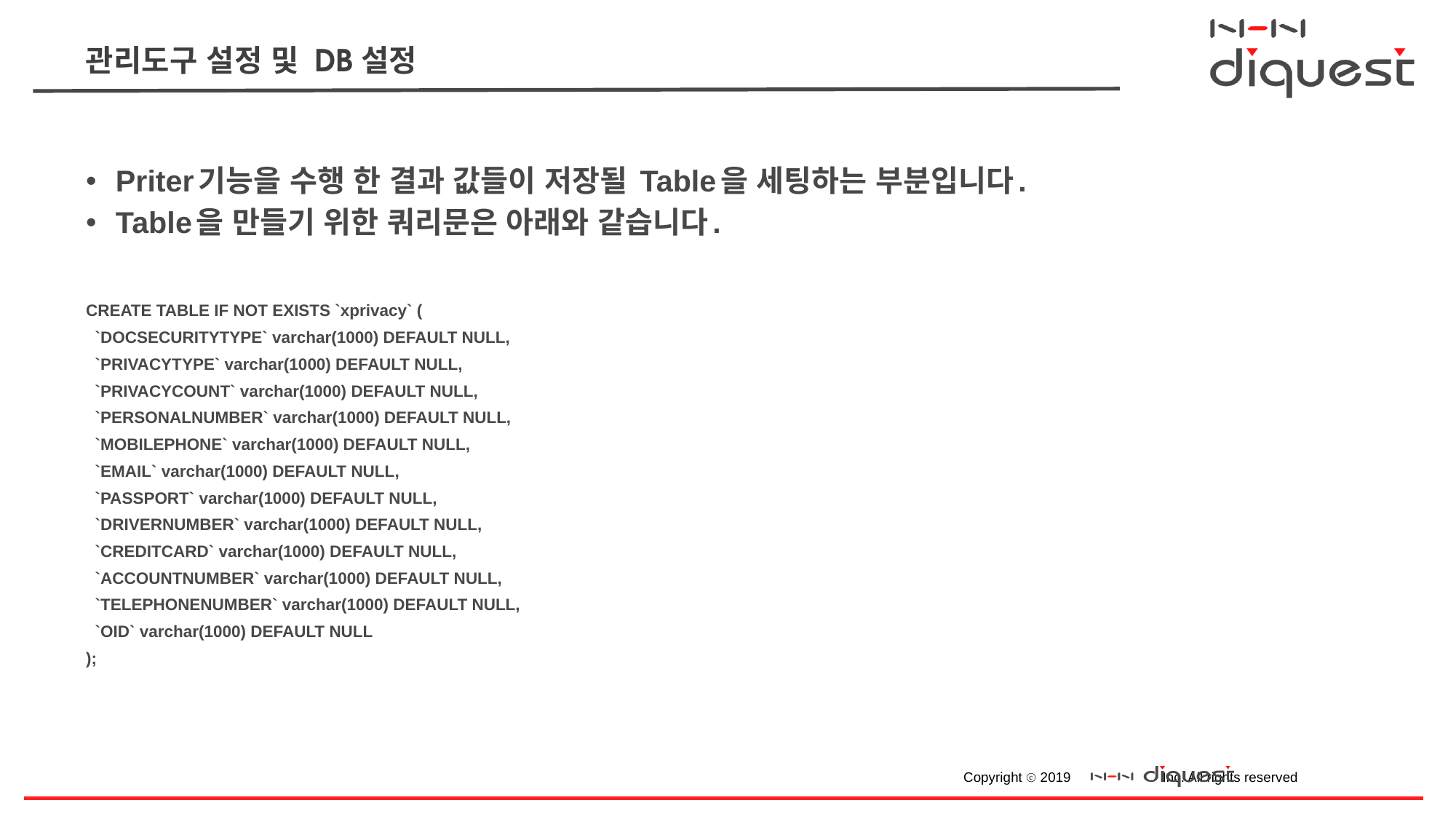

# 관리도구 설정 및 DB설정
Priter기능을 수행 한 결과 값들이 저장될 Table을 세팅하는 부분입니다.
Table을 만들기 위한 쿼리문은 아래와 같습니다.

CREATE TABLE IF NOT EXISTS `xprivacy` (
  `DOCSECURITYTYPE` varchar(1000) DEFAULT NULL,
  `PRIVACYTYPE` varchar(1000) DEFAULT NULL,
  `PRIVACYCOUNT` varchar(1000) DEFAULT NULL,
  `PERSONALNUMBER` varchar(1000) DEFAULT NULL,
  `MOBILEPHONE` varchar(1000) DEFAULT NULL,
  `EMAIL` varchar(1000) DEFAULT NULL,
  `PASSPORT` varchar(1000) DEFAULT NULL,
  `DRIVERNUMBER` varchar(1000) DEFAULT NULL,
  `CREDITCARD` varchar(1000) DEFAULT NULL,
  `ACCOUNTNUMBER` varchar(1000) DEFAULT NULL,
  `TELEPHONENUMBER` varchar(1000) DEFAULT NULL,
  `OID` varchar(1000) DEFAULT NULL
);